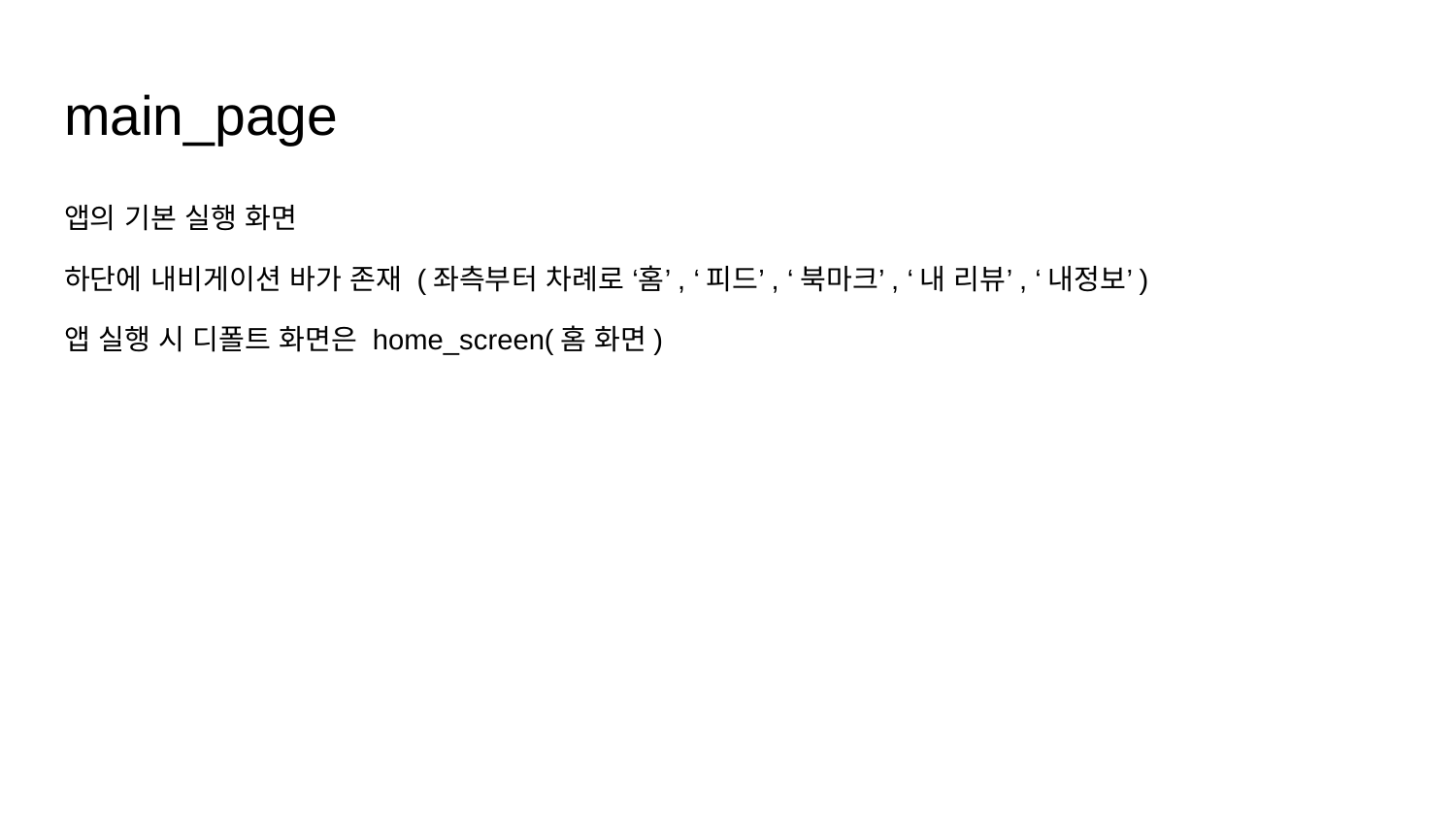

# main_page
앱의 기본 실행 화면
하단에 내비게이션 바가 존재 (좌측부터 차례로 ‘홈’, ‘피드’, ‘북마크’, ‘내 리뷰’, ‘내정보’)
앱 실행 시 디폴트 화면은 home_screen(홈 화면)